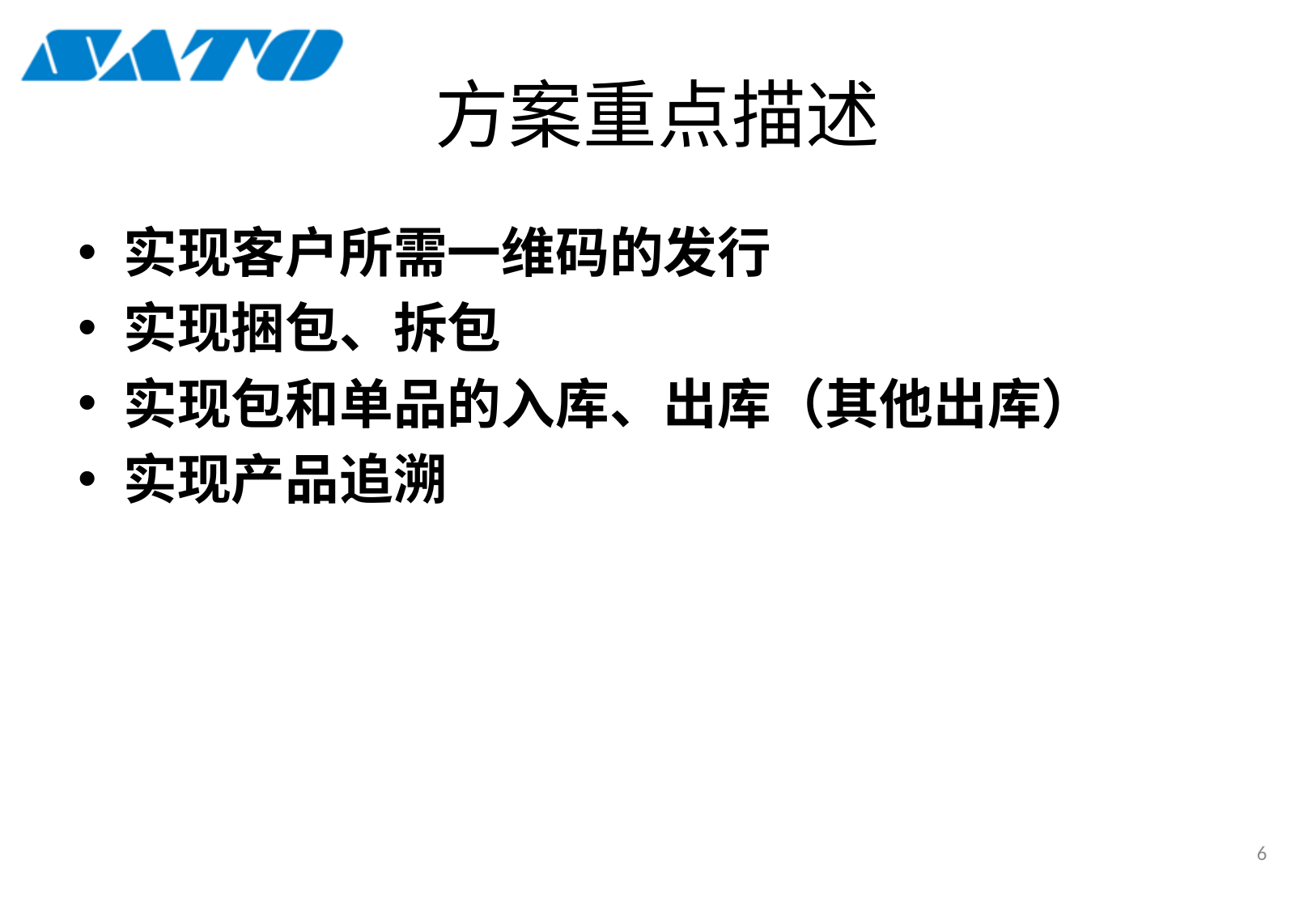

# 方案重点描述
实现客户所需一维码的发行
实现捆包、拆包
实现包和单品的入库、出库（其他出库）
实现产品追溯

6